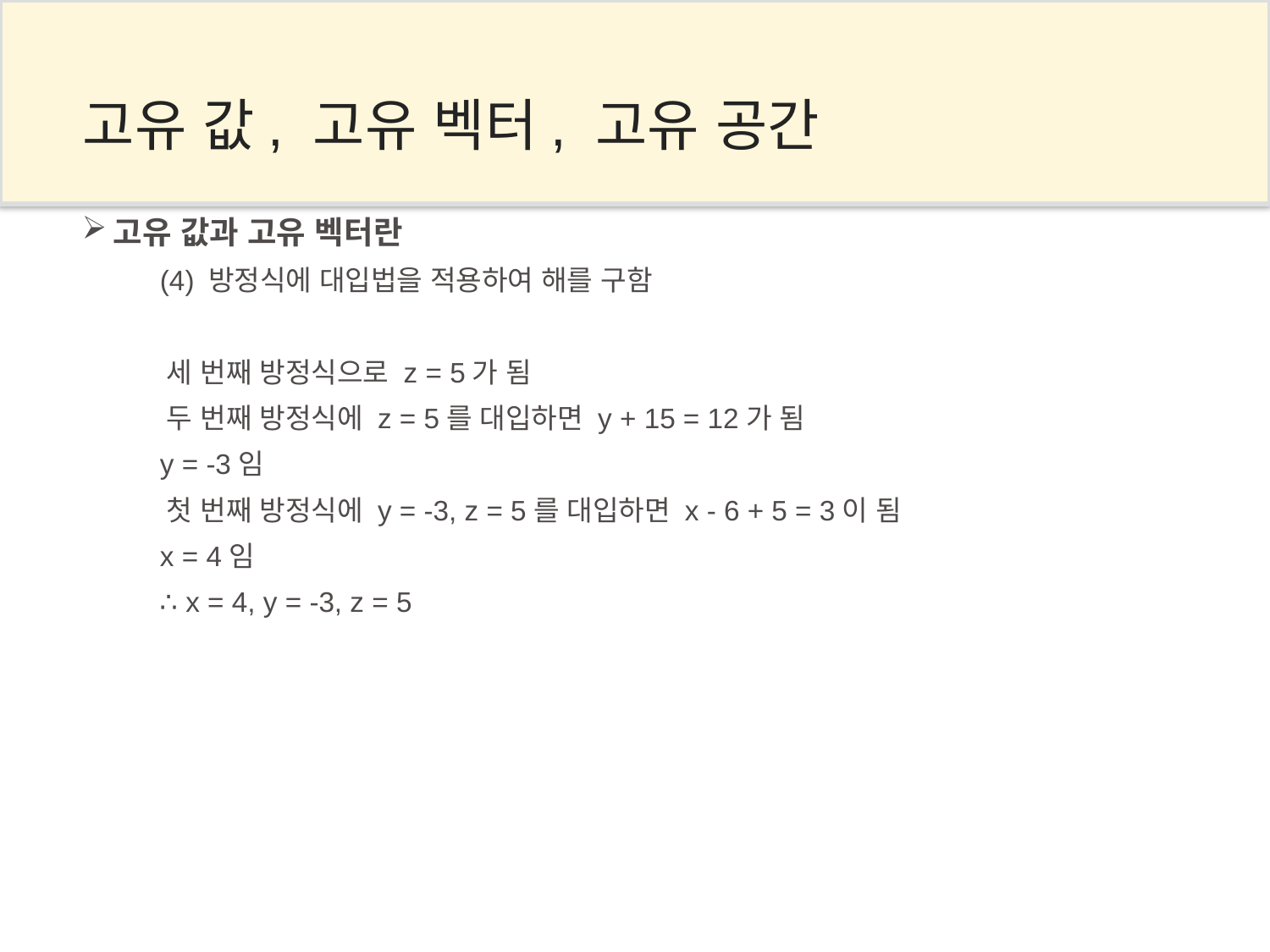

# 고유 값, 고유 벡터, 고유 공간
고유 값과 고유 벡터란
    (4) 방정식에 대입법을 적용하여 해를 구함

    세 번째 방정식으로 z = 5가 됨
    두 번째 방정식에 z = 5를 대입하면 y + 15 = 12가 됨
    y = -3임
    첫 번째 방정식에 y = -3, z = 5를 대입하면 x - 6 + 5 = 3이 됨
    x = 4임
    ∴ x = 4, y = -3, z = 5